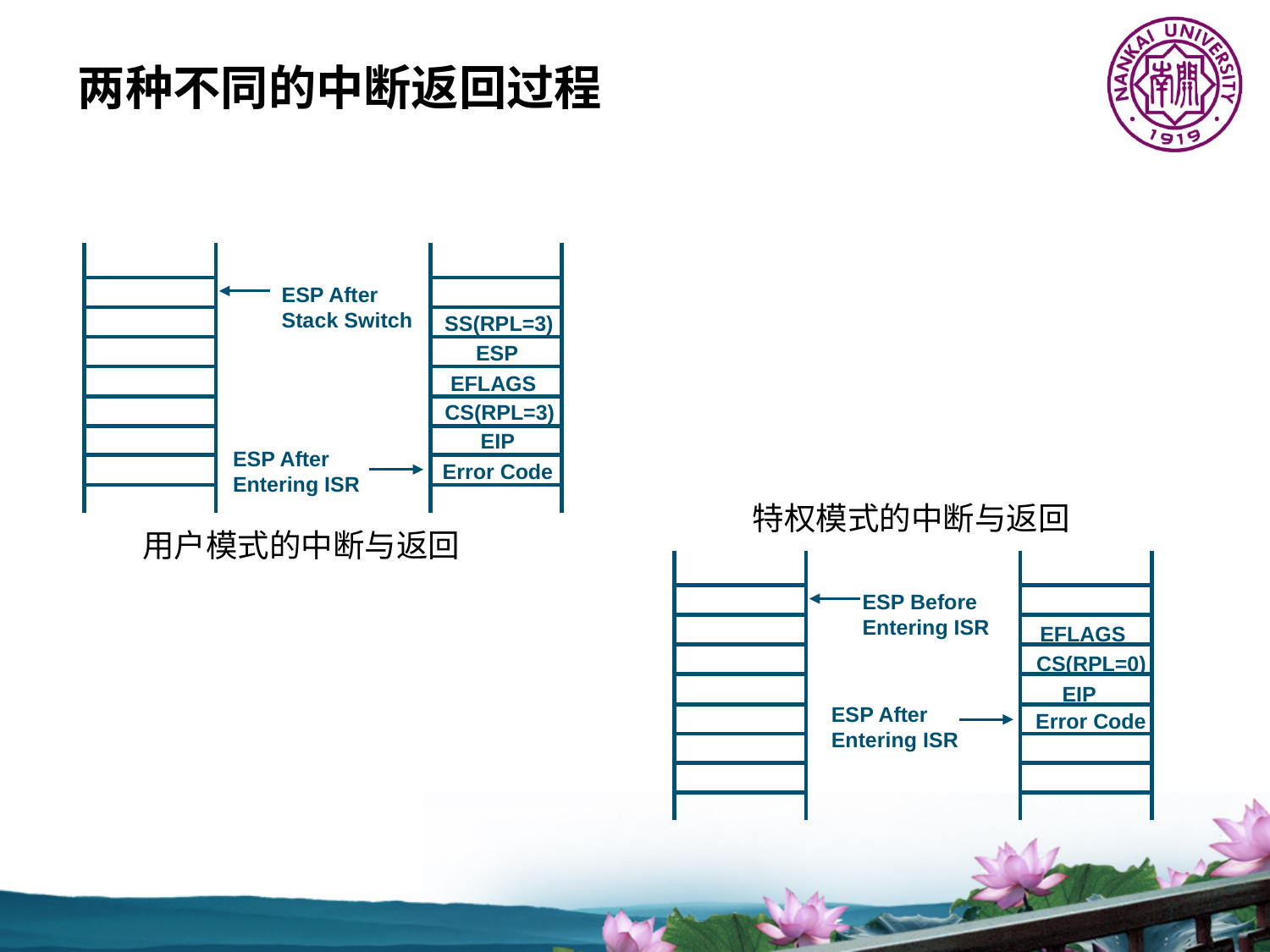

# 两种不同的中断返回过程

ESP After
Stack Switch
SS(RPL=3)
ESP
EFLAGS
CS(RPL=3)
EIP
ESP After
Entering ISR
Error Code
特权模式的中断与返回
用户模式的中断与返回
ESP Before
Entering ISR
EFLAGS
CS(RPL=0)
EIP
ESP After
Entering ISR
Error Code